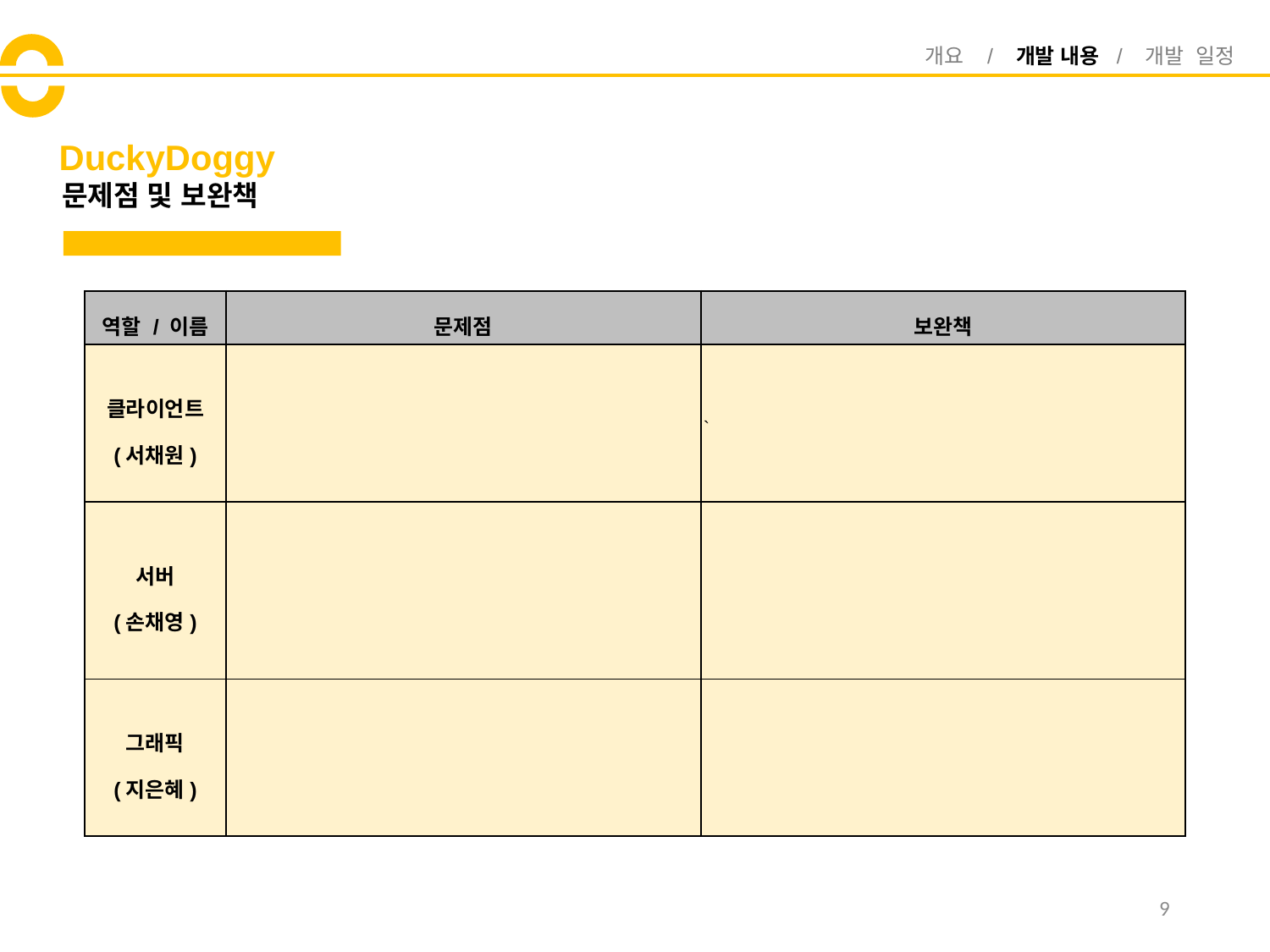

개요   /   개발 내용  /   개발  일정

# DuckyDoggy
문제점 및 보완책

| 역할 / 이름 | 문제점 | 보완책 |
| --- | --- | --- |
| 클라이언트 (서채원) |  | ` |
| 서버 (손채영) |  |  |
| 그래픽 (지은혜) |  |  |
9